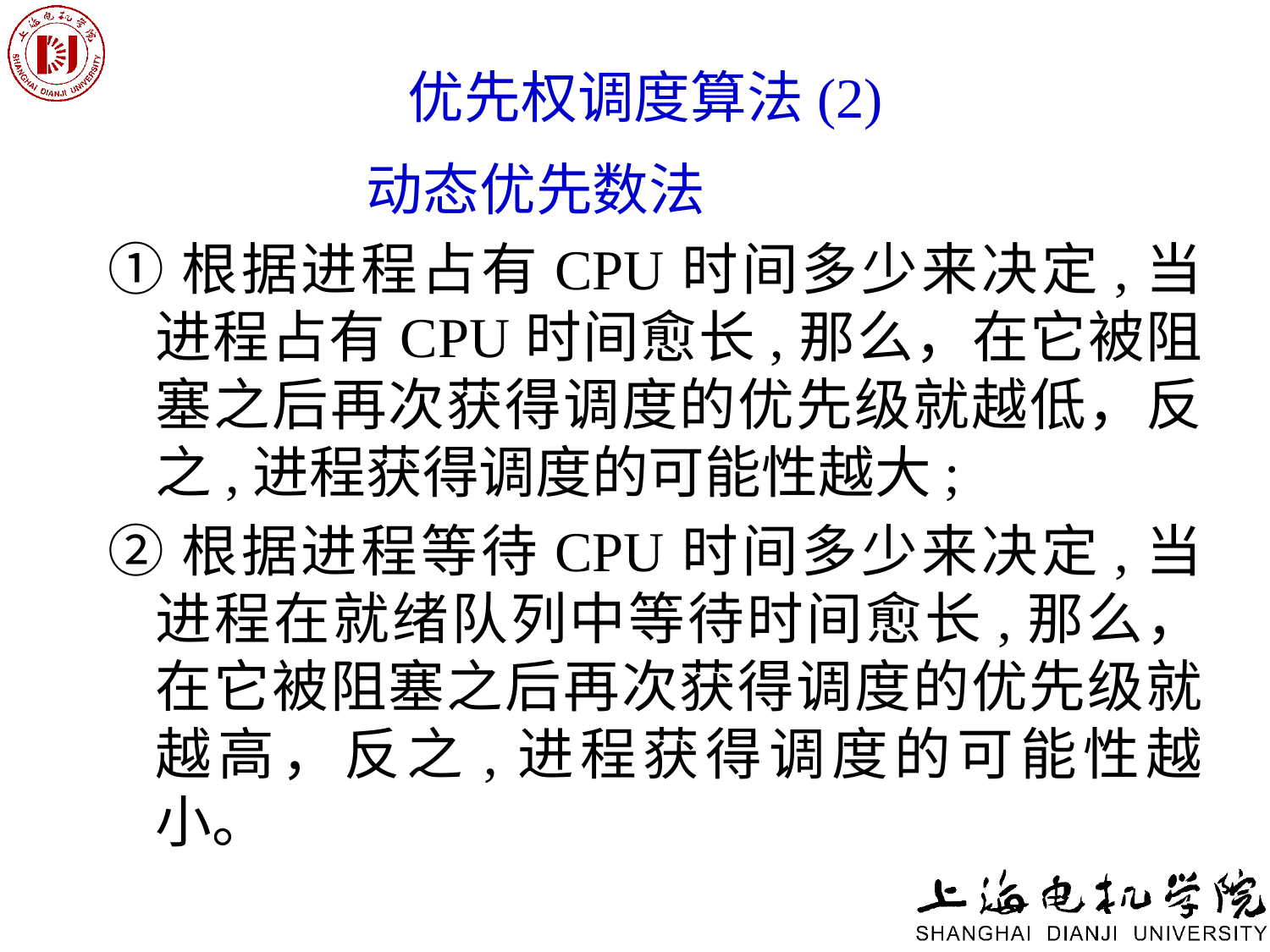

优先权调度算法(2)
                   动态优先数法
①根据进程占有CPU时间多少来决定,当进程占有CPU时间愈长,那么，在它被阻塞之后再次获得调度的优先级就越低，反之,进程获得调度的可能性越大;
②根据进程等待CPU时间多少来决定,当进程在就绪队列中等待时间愈长,那么，在它被阻塞之后再次获得调度的优先级就越高，反之,进程获得调度的可能性越小。